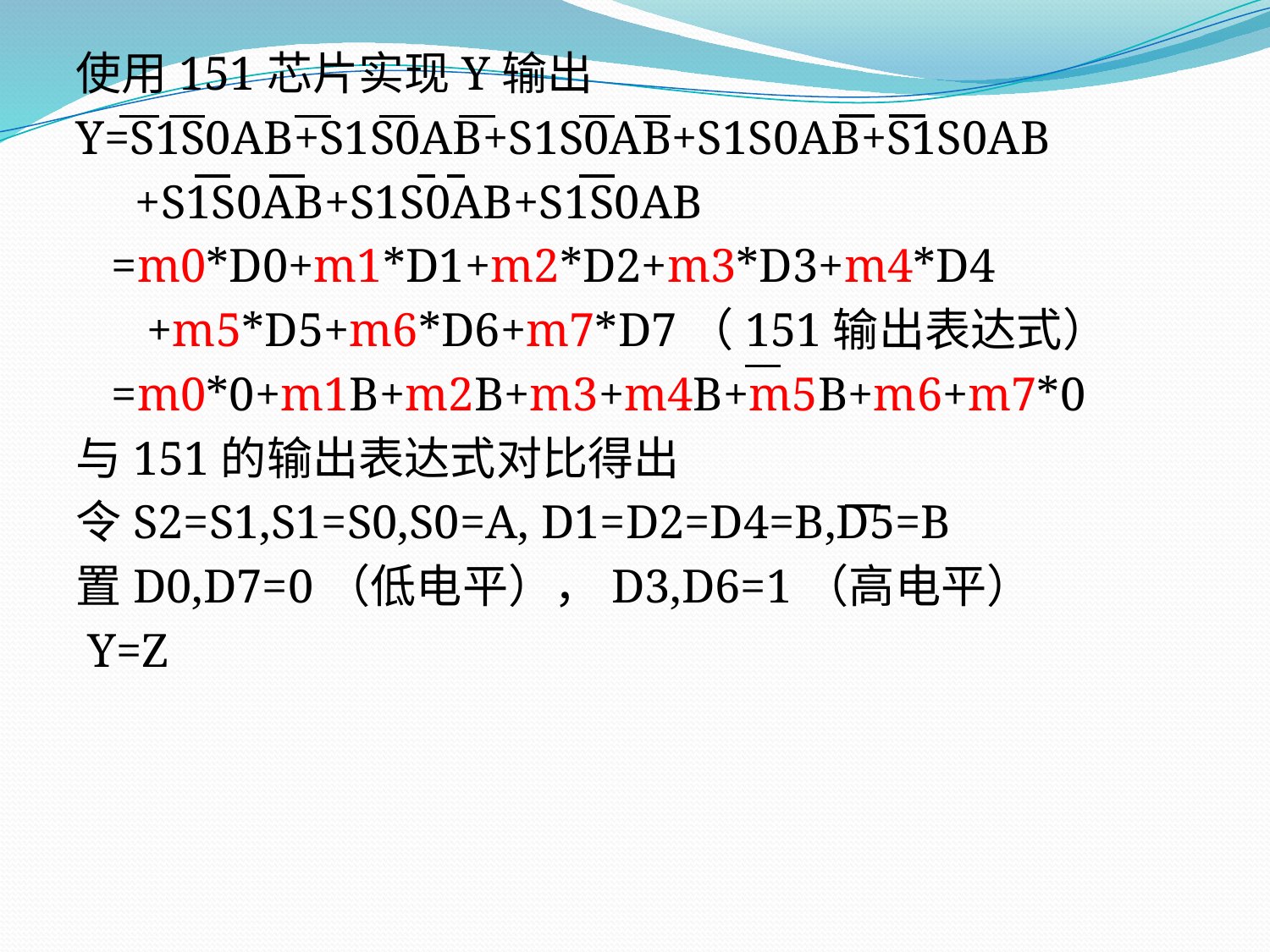

# 使用151芯片实现Y输出
Y=S1S0AB+S1S0AB+S1S0AB+S1S0AB+S1S0AB
     +S1S0AB+S1S0AB+S1S0AB
   =m0*D0+m1*D1+m2*D2+m3*D3+m4*D4
      +m5*D5+m6*D6+m7*D7（151输出表达式）
   =m0*0+m1B+m2B+m3+m4B+m5B+m6+m7*0
与151的输出表达式对比得出
令S2=S1,S1=S0,S0=A, D1=D2=D4=B,D5=B
置D0,D7=0（低电平），D3,D6=1（高电平）
 Y=Z